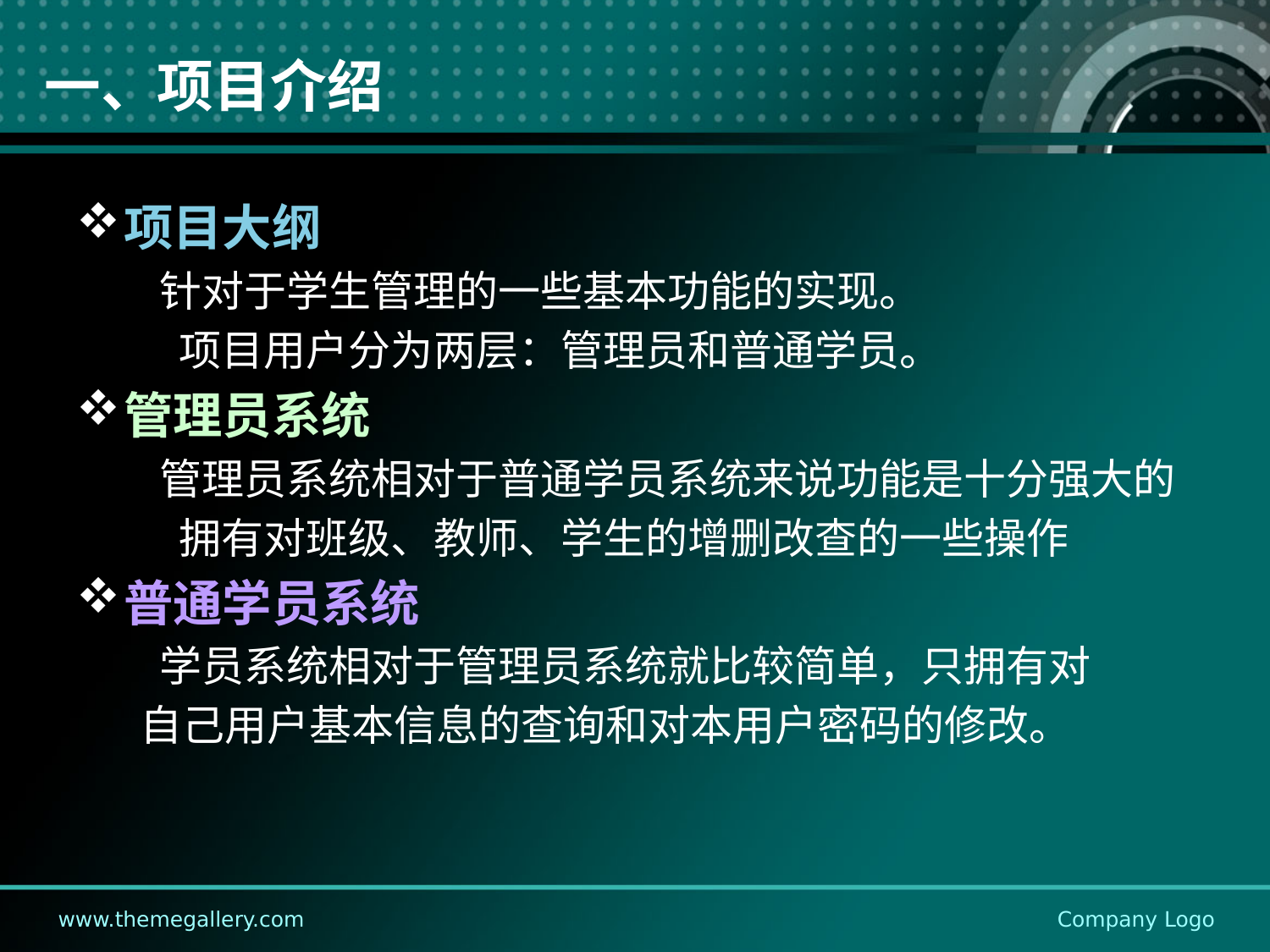

# 一、项目介绍
项目大纲
 针对于学生管理的一些基本功能的实现。
	项目用户分为两层：管理员和普通学员。
管理员系统
 管理员系统相对于普通学员系统来说功能是十分强大的
	拥有对班级、教师、学生的增删改查的一些操作
普通学员系统
 学员系统相对于管理员系统就比较简单，只拥有对
自己用户基本信息的查询和对本用户密码的修改。
www.themegallery.com
Company Logo